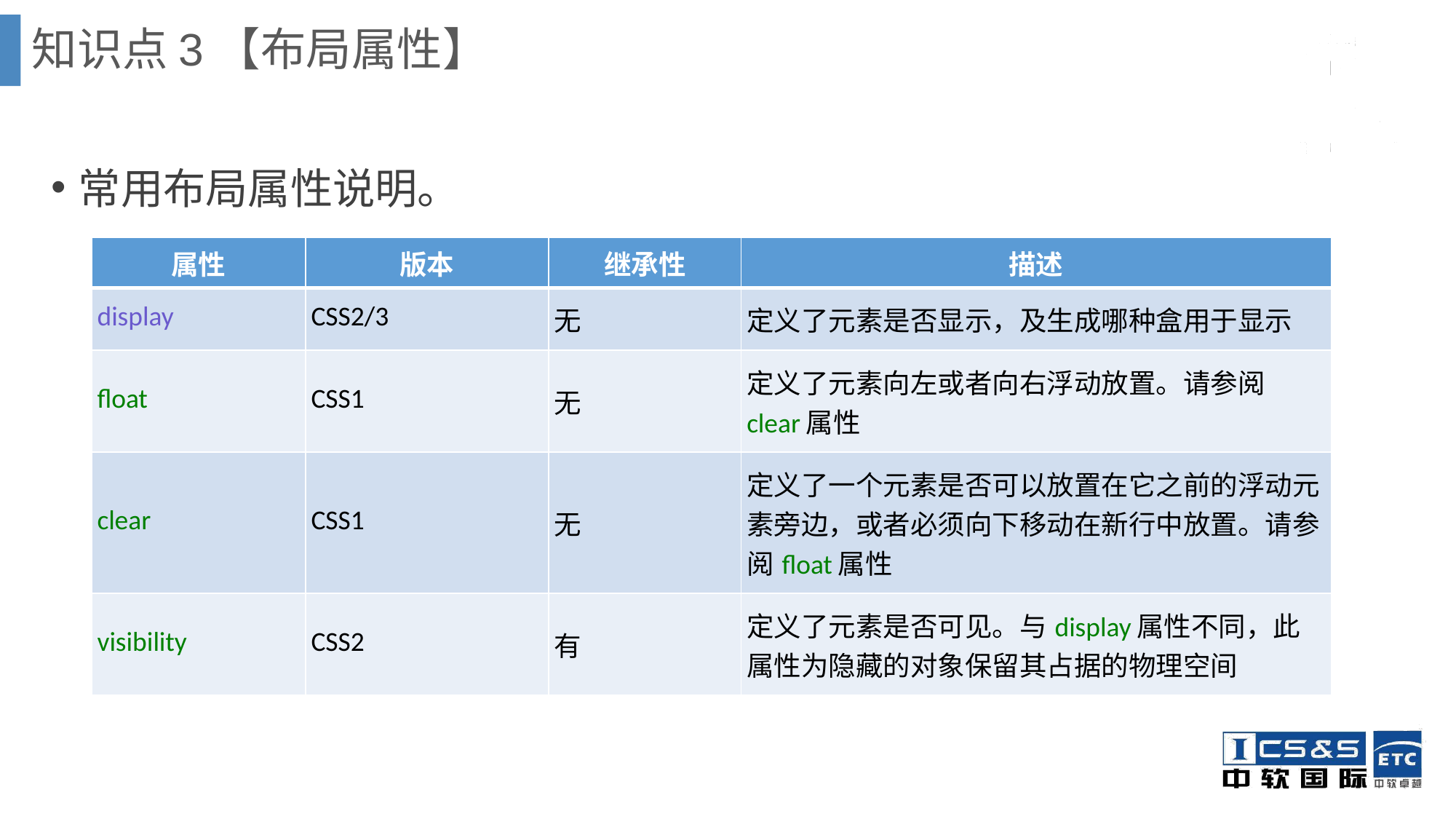

知识点3【布局属性】
常用布局属性说明。
| 属性 | 版本 | 继承性 | 描述 |
| --- | --- | --- | --- |
| display | CSS2/3 | 无 | 定义了元素是否显示，及生成哪种盒用于显示 |
| float | CSS1 | 无 | 定义了元素向左或者向右浮动放置。请参阅clear属性 |
| clear | CSS1 | 无 | 定义了一个元素是否可以放置在它之前的浮动元素旁边，或者必须向下移动在新行中放置。请参阅float属性 |
| visibility | CSS2 | 有 | 定义了元素是否可见。与display属性不同，此属性为隐藏的对象保留其占据的物理空间 |